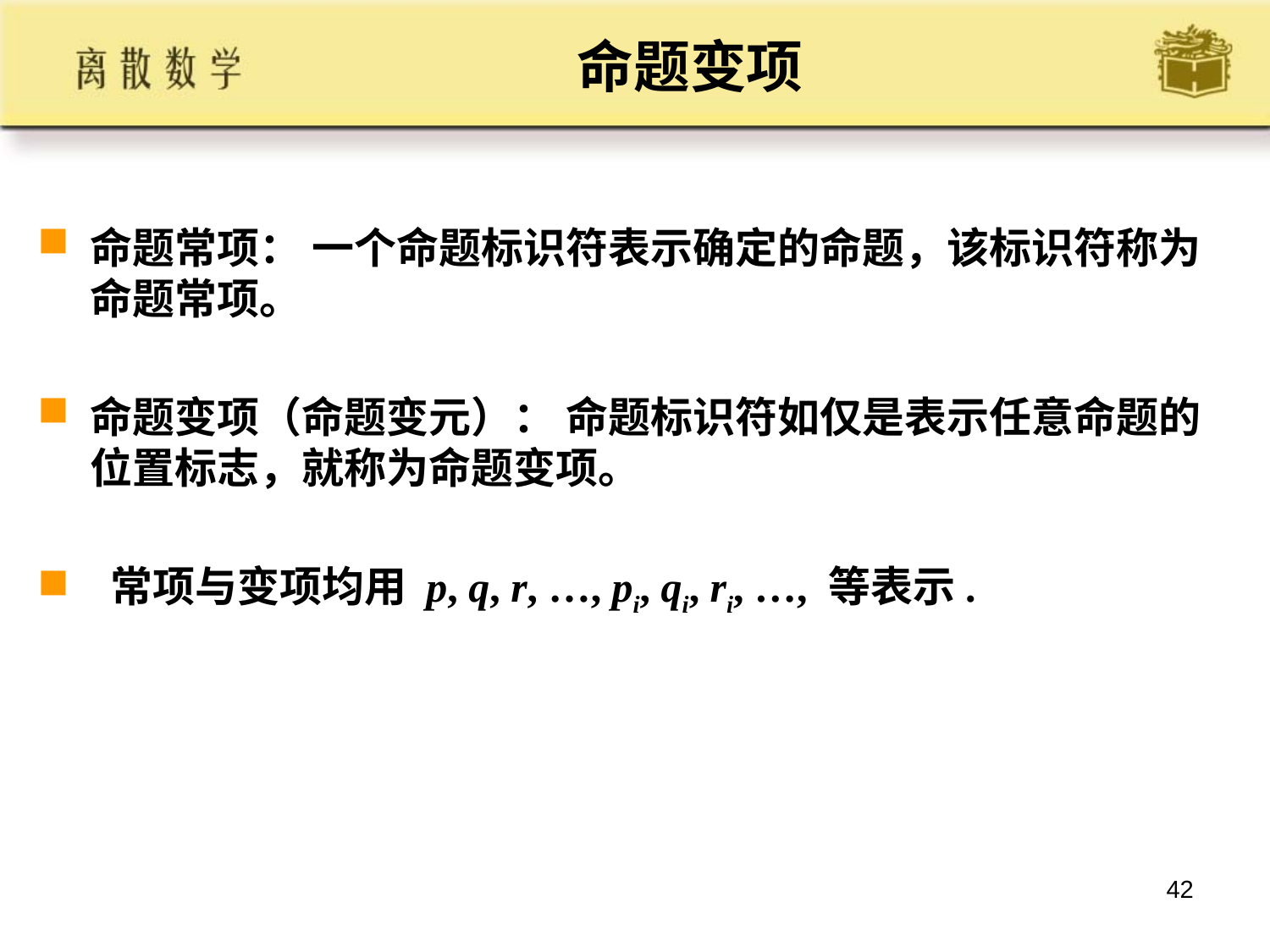

# 命题变项

命题常项： 一个命题标识符表示确定的命题，该标识符称为命题常项。

命题变项（命题变元）： 命题标识符如仅是表示任意命题的位置标志，就称为命题变项。

 常项与变项均用 p, q, r, …, pi, qi, ri, …, 等表示.
42